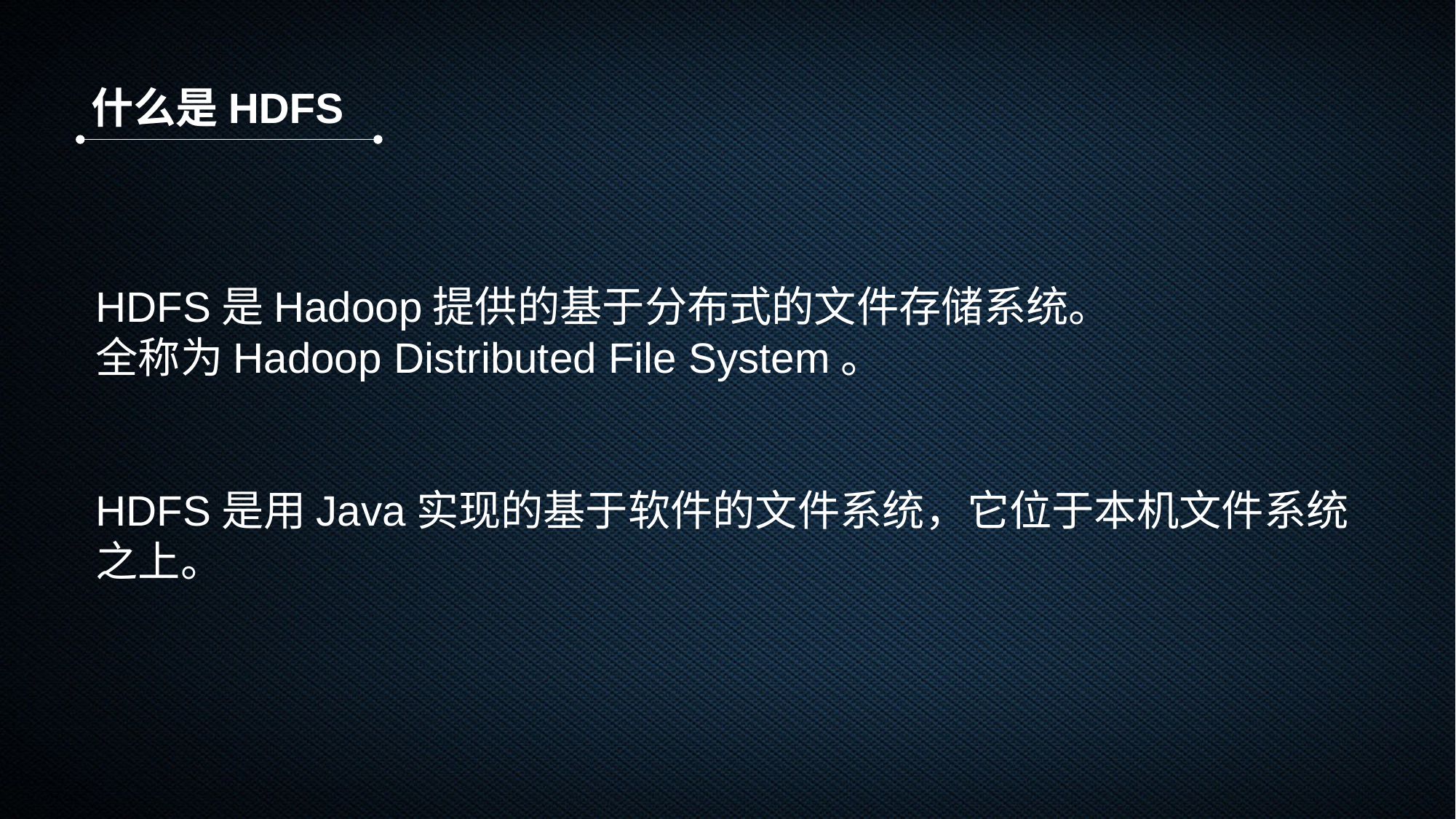

什么是HDFS
HDFS是Hadoop提供的基于分布式的文件存储系统。
全称为Hadoop Distributed File System。

HDFS是用Java实现的基于软件的文件系统，它位于本机文件系统之上。